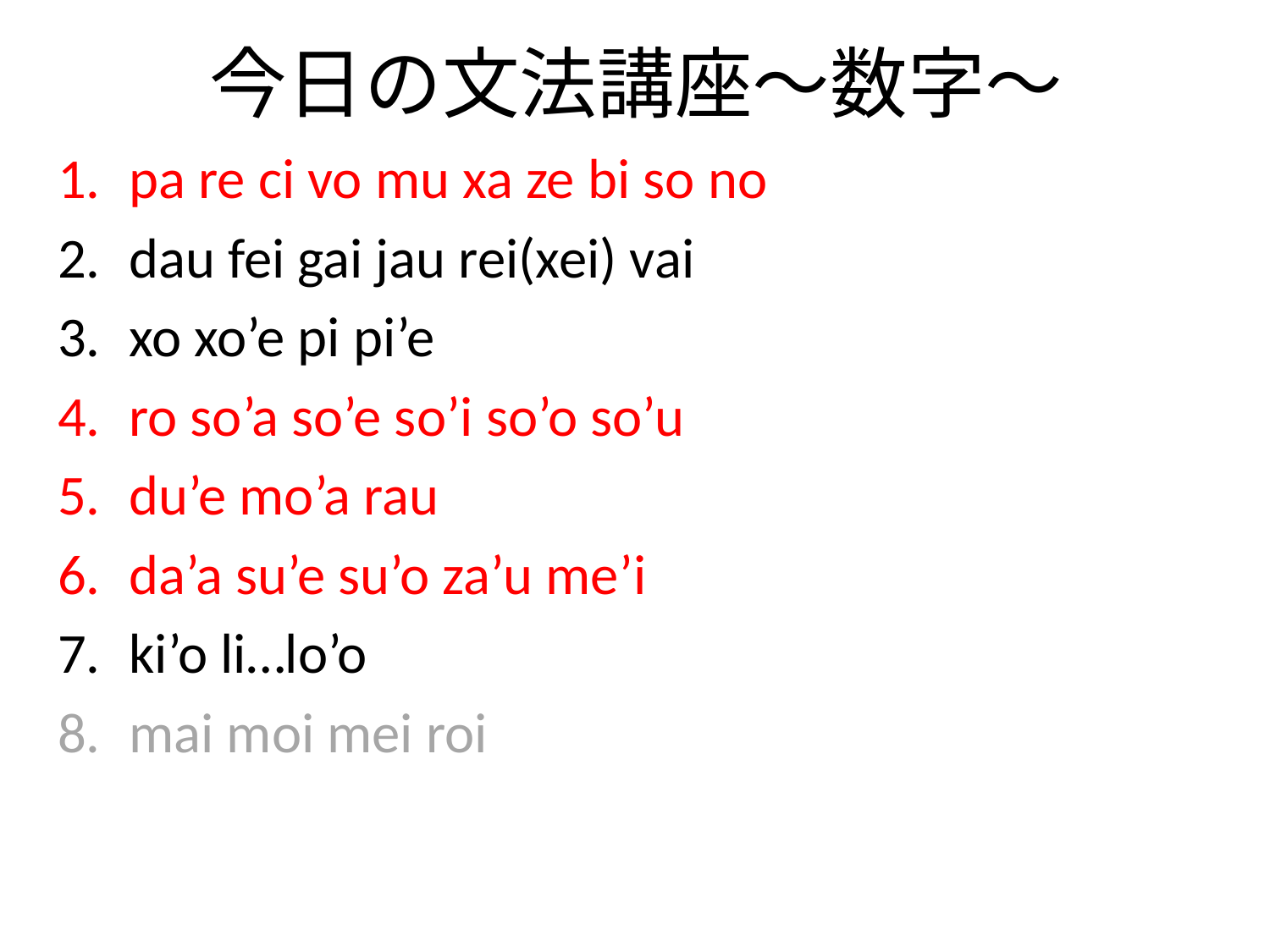

# 今日の文法講座～数字～
pa re ci vo mu xa ze bi so no
dau fei gai jau rei(xei) vai
xo xo’e pi pi’e
ro so’a so’e so’i so’o so’u
du’e mo’a rau
da’a su’e su’o za’u me’i
ki’o li…lo’o
mai moi mei roi